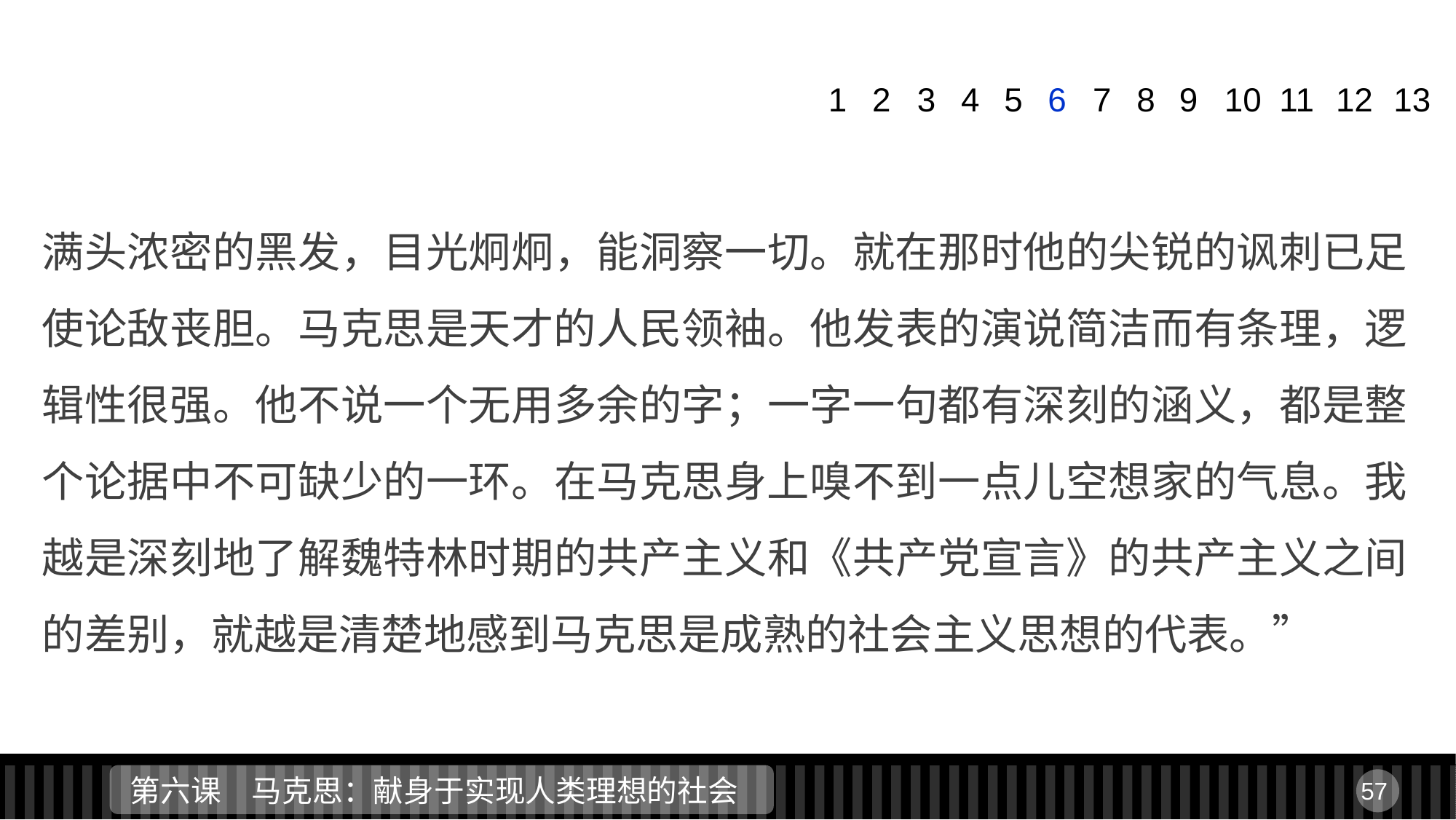

1
2
3
4
5
6
7
8
9
11
12
13
10
满头浓密的黑发，目光炯炯，能洞察一切。就在那时他的尖锐的讽刺已足使论敌丧胆。马克思是天才的人民领袖。他发表的演说简洁而有条理，逻辑性很强。他不说一个无用多余的字；一字一句都有深刻的涵义，都是整个论据中不可缺少的一环。在马克思身上嗅不到一点儿空想家的气息。我越是深刻地了解魏特林时期的共产主义和《共产党宣言》的共产主义之间的差别，就越是清楚地感到马克思是成熟的社会主义思想的代表。”